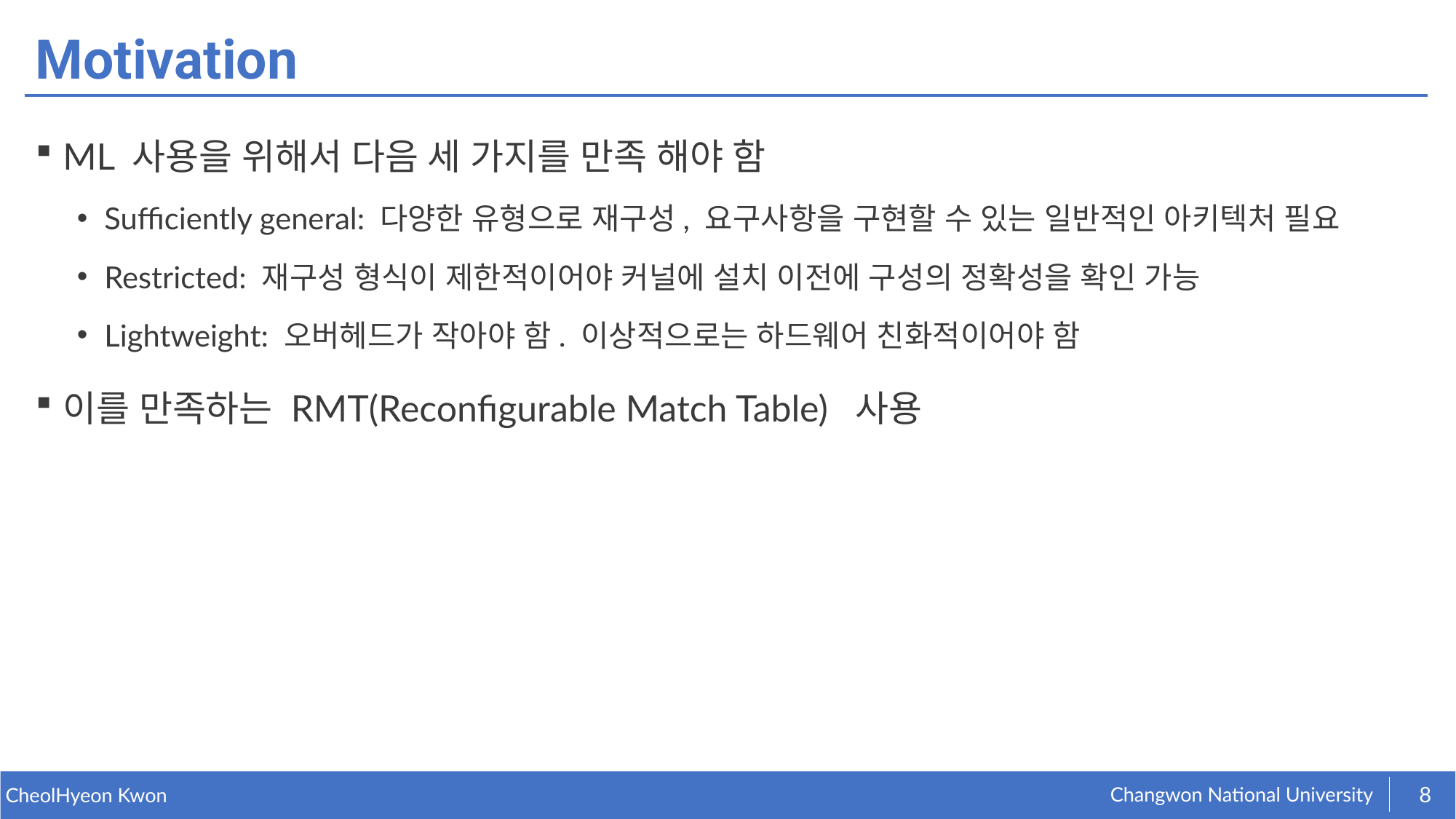

# Motivation
ML 사용을 위해서 다음 세 가지를 만족 해야 함
Sufficiently general: 다양한 유형으로 재구성, 요구사항을 구현할 수 있는 일반적인 아키텍처 필요
Restricted: 재구성 형식이 제한적이어야 커널에 설치 이전에 구성의 정확성을 확인 가능
Lightweight: 오버헤드가 작아야 함. 이상적으로는 하드웨어 친화적이어야 함
이를 만족하는 RMT(Reconfigurable Match Table)  사용
8